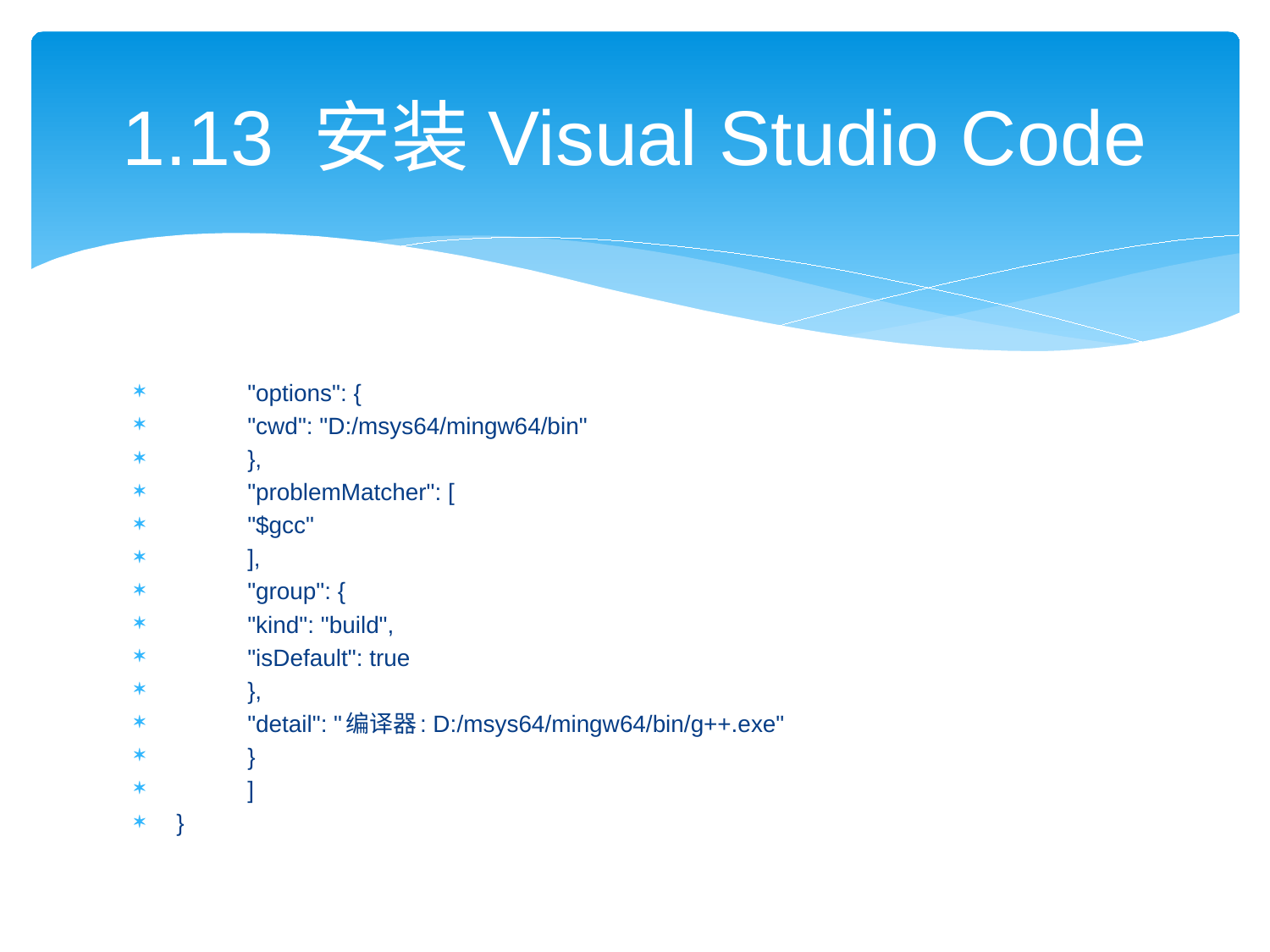

# 1.13 安装Visual Studio Code
			"options": {
				"cwd": "D:/msys64/mingw64/bin"
			},
			"problemMatcher": [
				"$gcc"
			],
			"group": {
				"kind": "build",
				"isDefault": true
			},
			"detail": "编译器: D:/msys64/mingw64/bin/g++.exe"
		}
	]
}